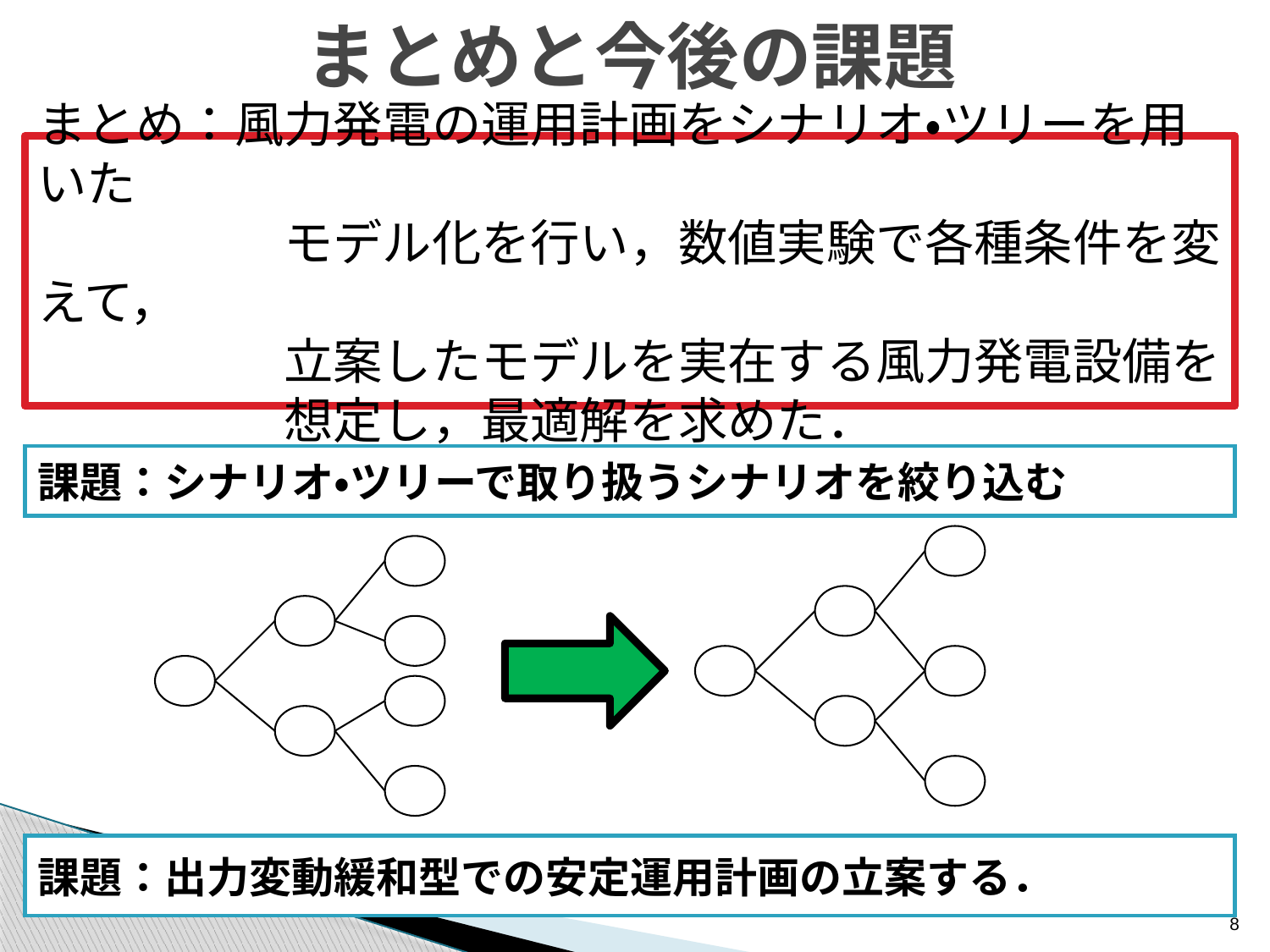

# まとめと今後の課題
まとめ：風力発電の運用計画をシナリオ・ツリーを用いた
　　　　　モデル化を行い，数値実験で各種条件を変えて，
　　　　　立案したモデルを実在する風力発電設備を
　　　　　想定し，最適解を求めた．
課題：シナリオ・ツリーで取り扱うシナリオを絞り込む

課題：出力変動緩和型での安定運用計画の立案する．
8